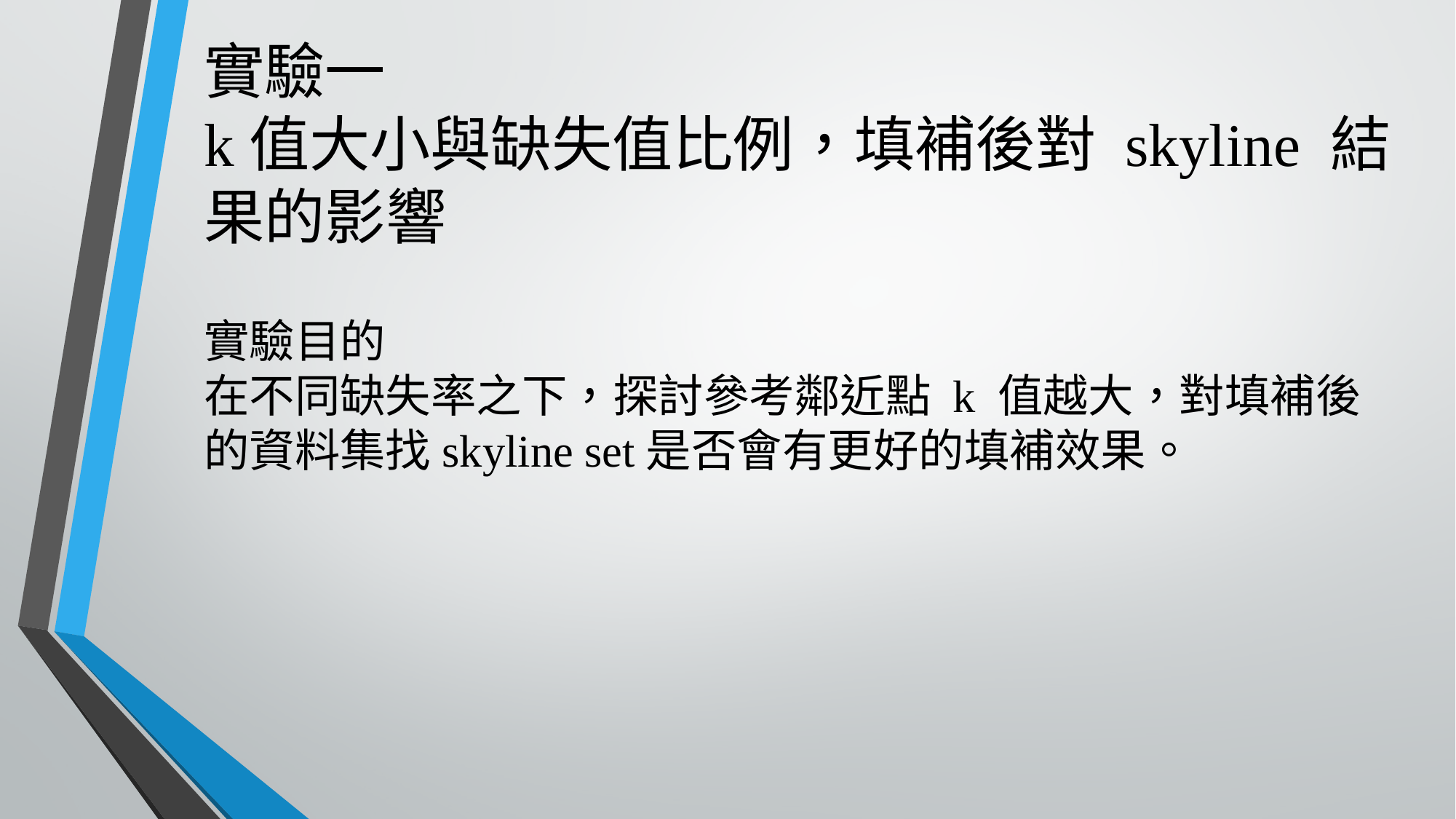

實驗一
k值大小與缺失值比例，填補後對 skyline 結果的影響
實驗目的
在不同缺失率之下，探討參考鄰近點 k 值越大，對填補後的資料集找skyline set是否會有更好的填補效果。